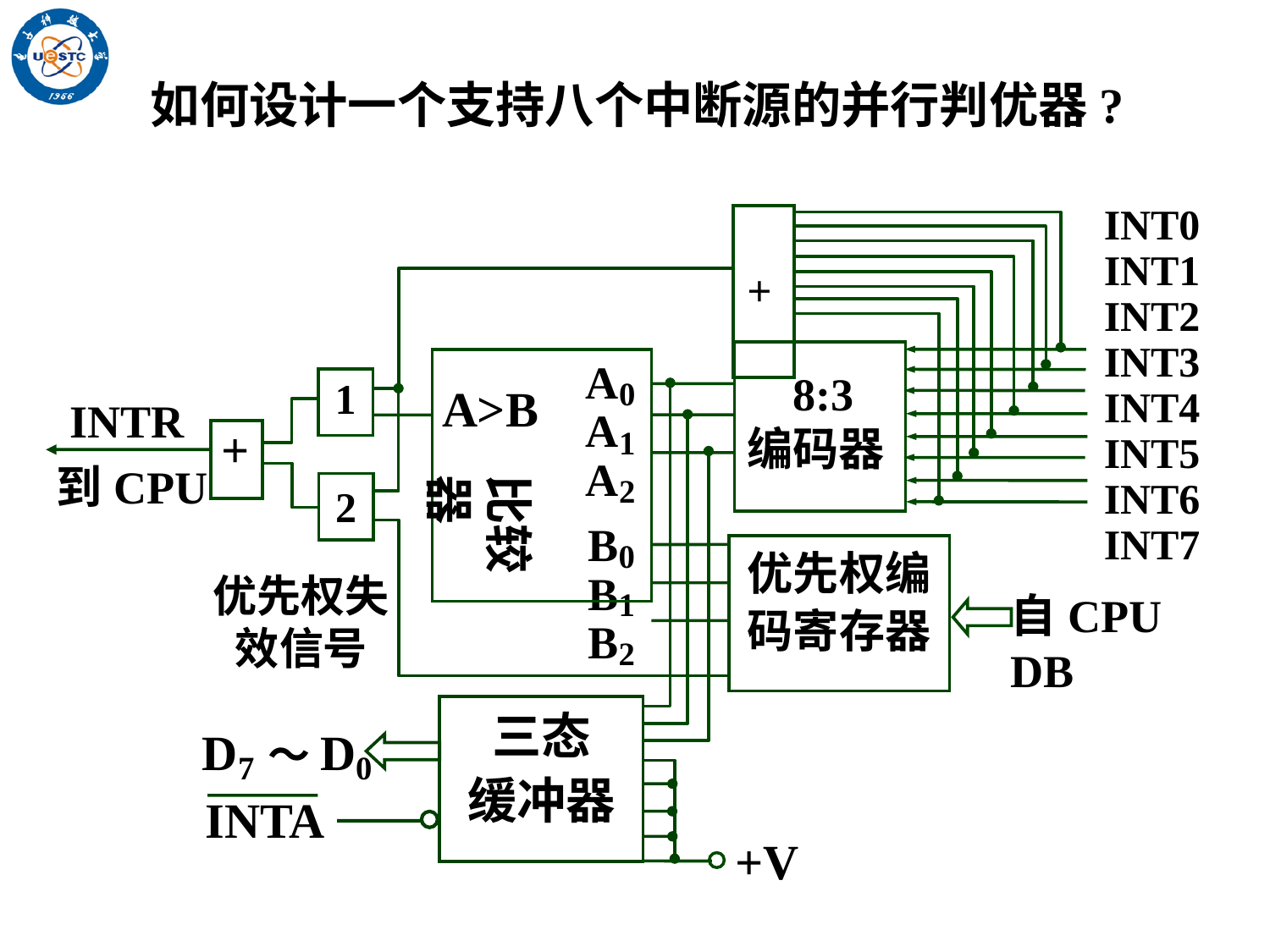

如何设计一个支持八个中断源的并行判优器?
INT0
INT1
INT2
INT3
INT4
INT5
INT6
INT7
 ＋

    8:3
编码器

A0
A1
A2
1

A>B
INTR到CPU

+

比较器

2

B0
B1
B2

优先权编码寄存器

优先权失效信号
自CPU DB

三态
缓冲器

D7～D0

INTA

+V